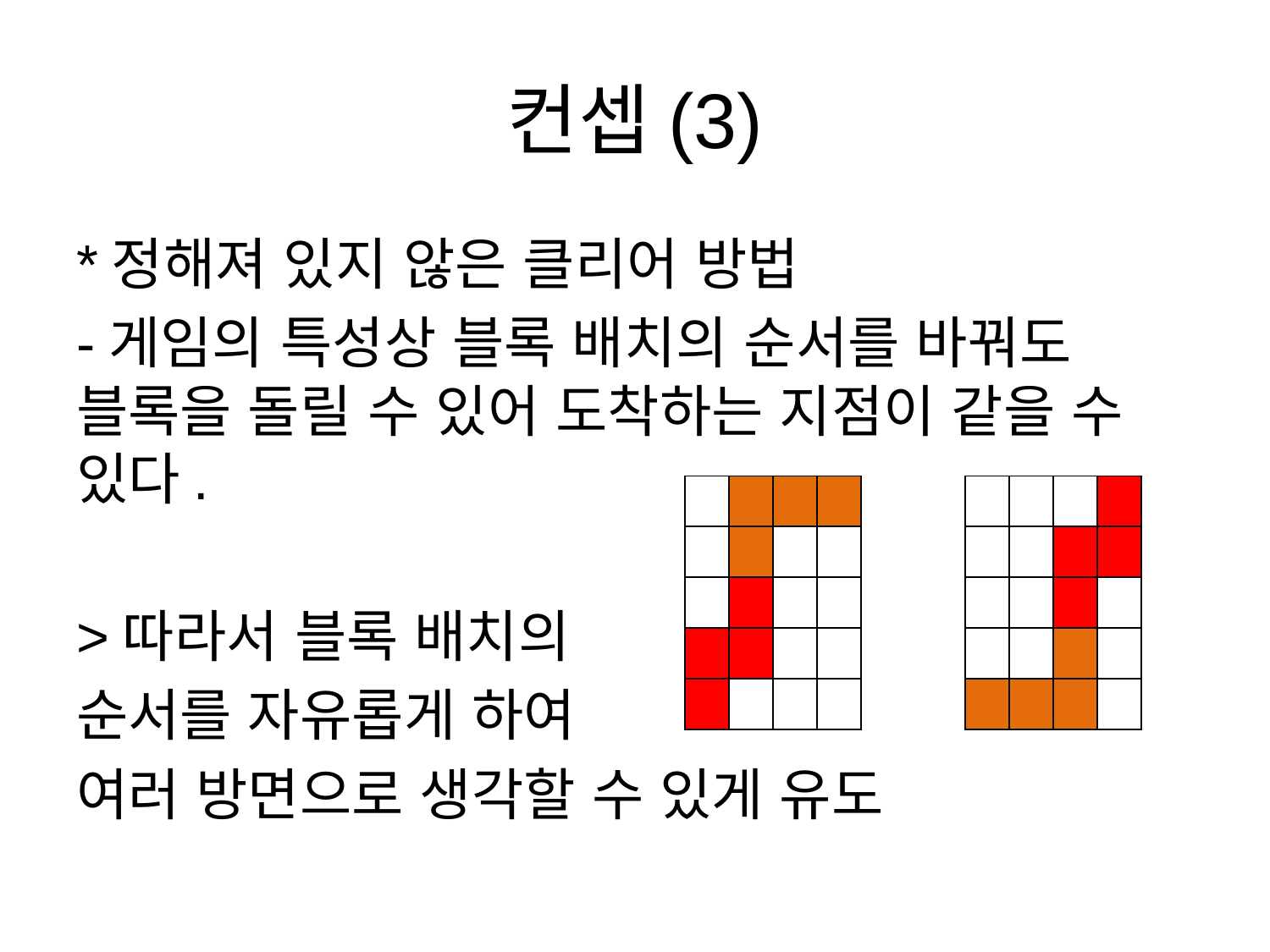

# 컨셉(3)
*정해져 있지 않은 클리어 방법
-게임의 특성상 블록 배치의 순서를 바꿔도 블록을 돌릴 수 있어 도착하는 지점이 같을 수 있다.

>따라서 블록 배치의
순서를 자유롭게 하여
여러 방면으로 생각할 수 있게 유도

|  |  |  |  |
| --- | --- | --- | --- |
|  |  |  |  |
|  |  |  |  |
|  |  |  |  |
|  |  |  |  |
|  |  |  |  |
| --- | --- | --- | --- |
|  |  |  |  |
|  |  |  |  |
|  |  |  |  |
|  |  |  |  |